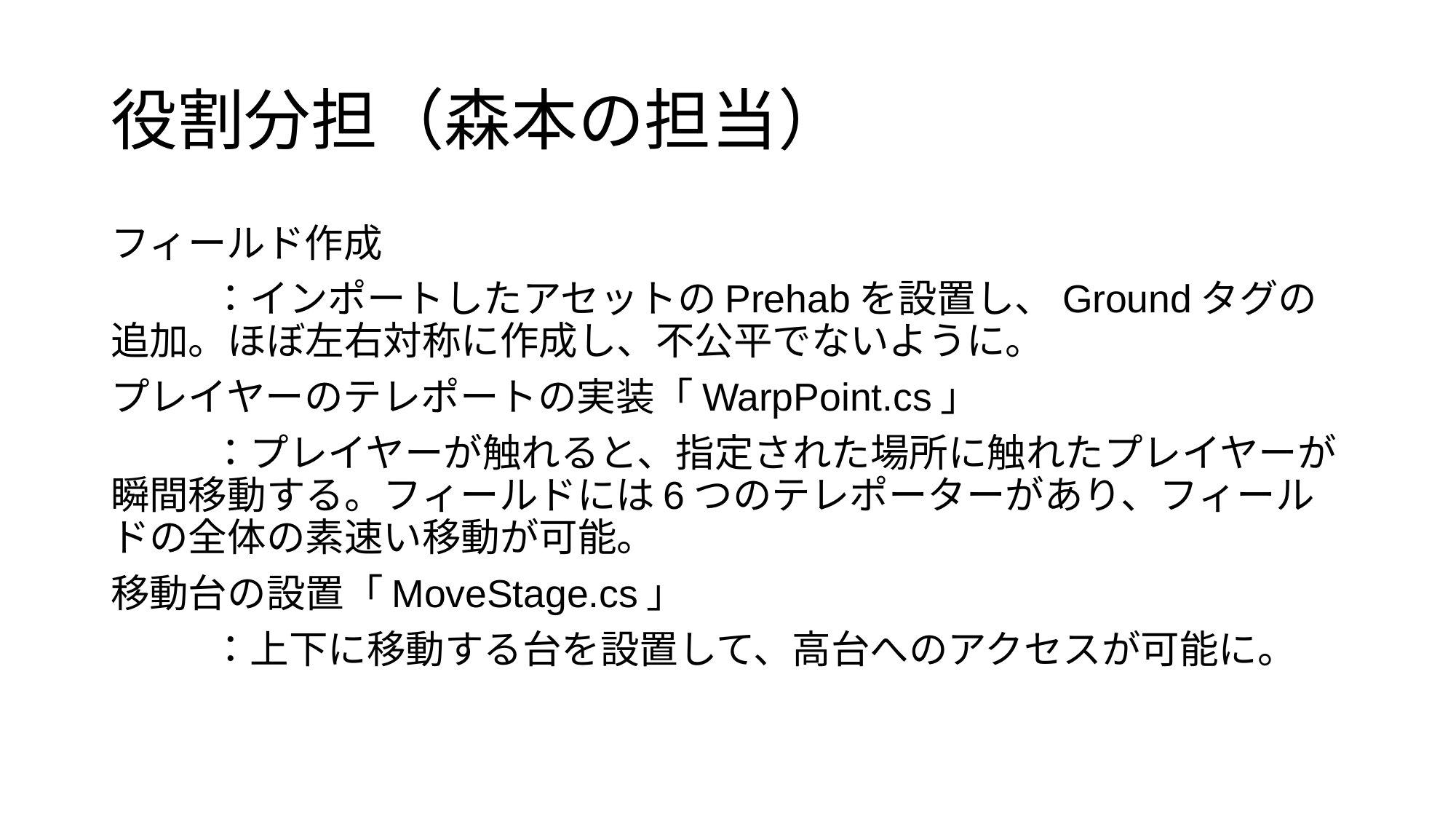

# 役割分担（森本の担当）
フィールド作成
	：インポートしたアセットのPrehabを設置し、Groundタグの追加。ほぼ左右対称に作成し、不公平でないように。
プレイヤーのテレポートの実装「WarpPoint.cs」
	：プレイヤーが触れると、指定された場所に触れたプレイヤーが瞬間移動する。フィールドには6つのテレポーターがあり、フィールドの全体の素速い移動が可能。
移動台の設置「MoveStage.cs」
	：上下に移動する台を設置して、高台へのアクセスが可能に。